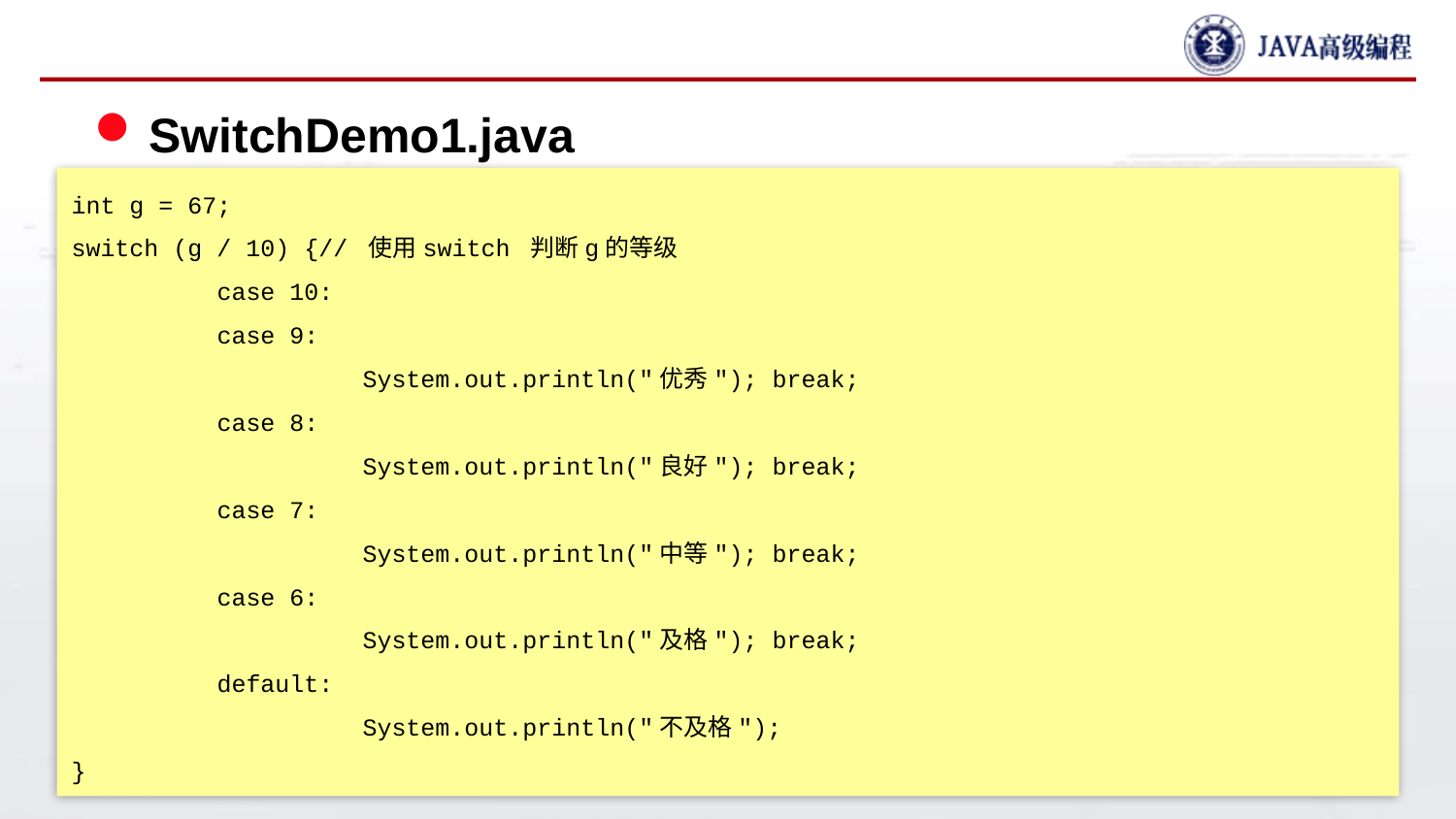

#
SwitchDemo1.java

int g = 67;
switch (g / 10) {// 使用switch 判断g的等级
	case 10:
	case 9:
		System.out.println("优秀"); break;
	case 8:
		System.out.println("良好"); break;
	case 7:
		System.out.println("中等"); break;
	case 6:
		System.out.println("及格"); break;
	default:
		System.out.println("不及格");
}